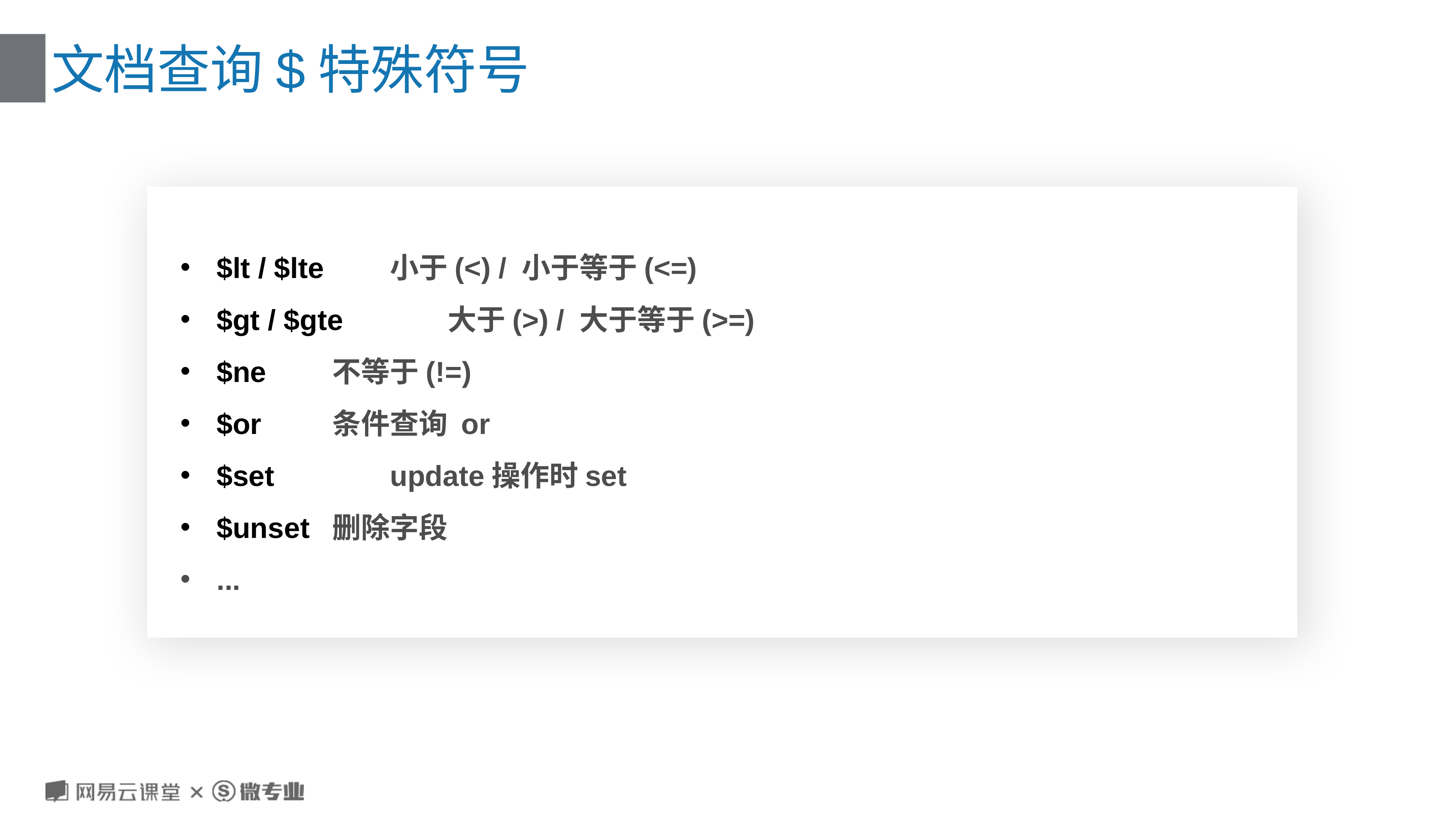

# 文档查询$特殊符号

$lt / $lte		小于(<) / 小于等于(<=)
$gt / $gte		大于(>) / 大于等于(>=)
$ne		不等于(!=)
$or		条件查询 or
$set		update操作时set
$unset	删除字段
...